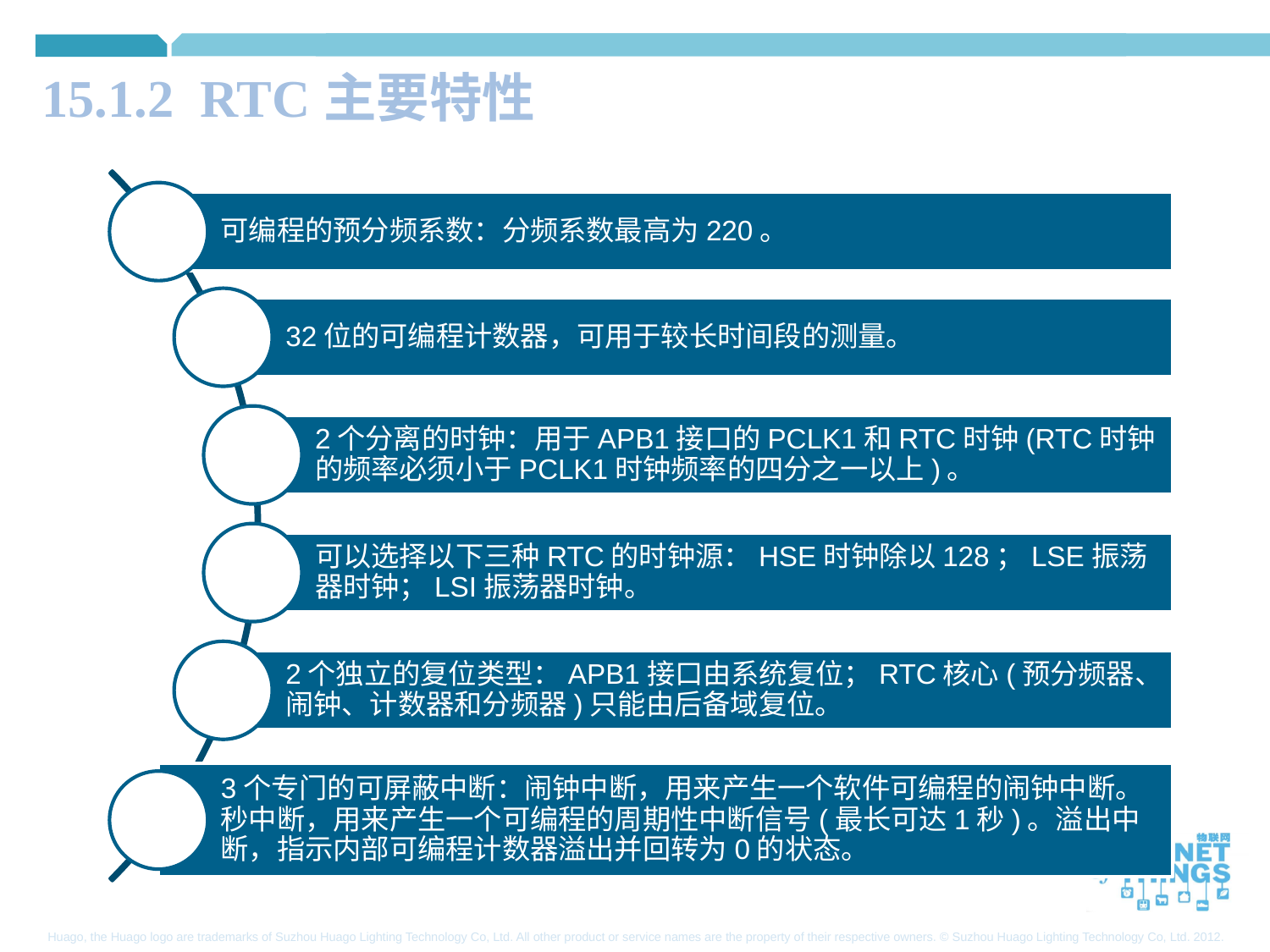

15.1.2  RTC主要特性
可编程的预分频系数：分频系数最高为220。
32位的可编程计数器，可用于较长时间段的测量。
2个分离的时钟：用于APB1接口的PCLK1和RTC时钟(RTC时钟的频率必须小于PCLK1时钟频率的四分之一以上)。
可以选择以下三种RTC的时钟源：HSE时钟除以128；LSE振荡器时钟；LSI振荡器时钟。
2个独立的复位类型：APB1接口由系统复位；RTC核心(预分频器、闹钟、计数器和分频器)只能由后备域复位。
3个专门的可屏蔽中断：闹钟中断，用来产生一个软件可编程的闹钟中断。秒中断，用来产生一个可编程的周期性中断信号(最长可达1秒)。溢出中断，指示内部可编程计数器溢出并回转为0的状态。